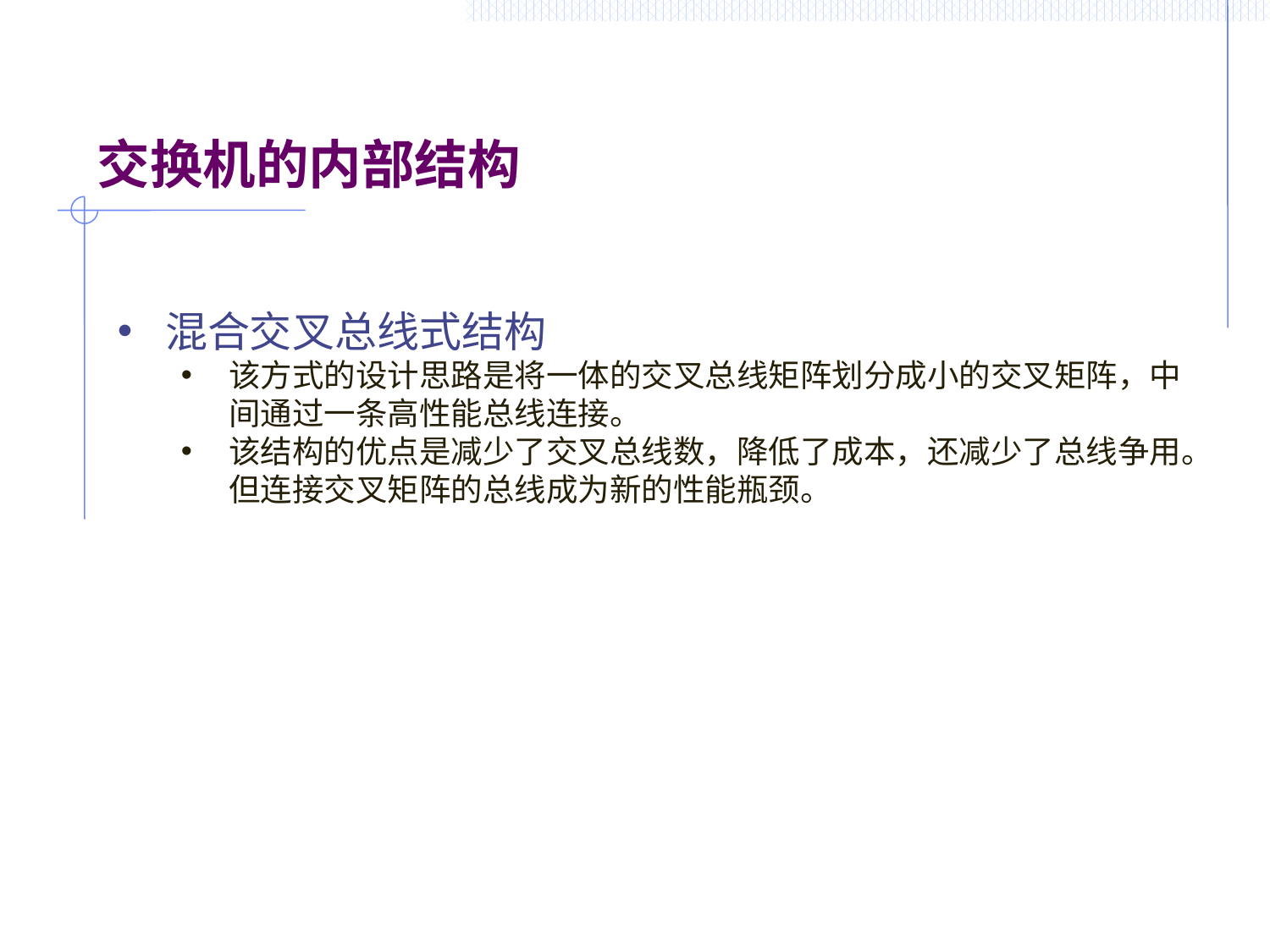

# 交换机的内部结构

混合交叉总线式结构
该方式的设计思路是将一体的交叉总线矩阵划分成小的交叉矩阵，中间通过一条高性能总线连接。
该结构的优点是减少了交叉总线数，降低了成本，还减少了总线争用。但连接交叉矩阵的总线成为新的性能瓶颈。